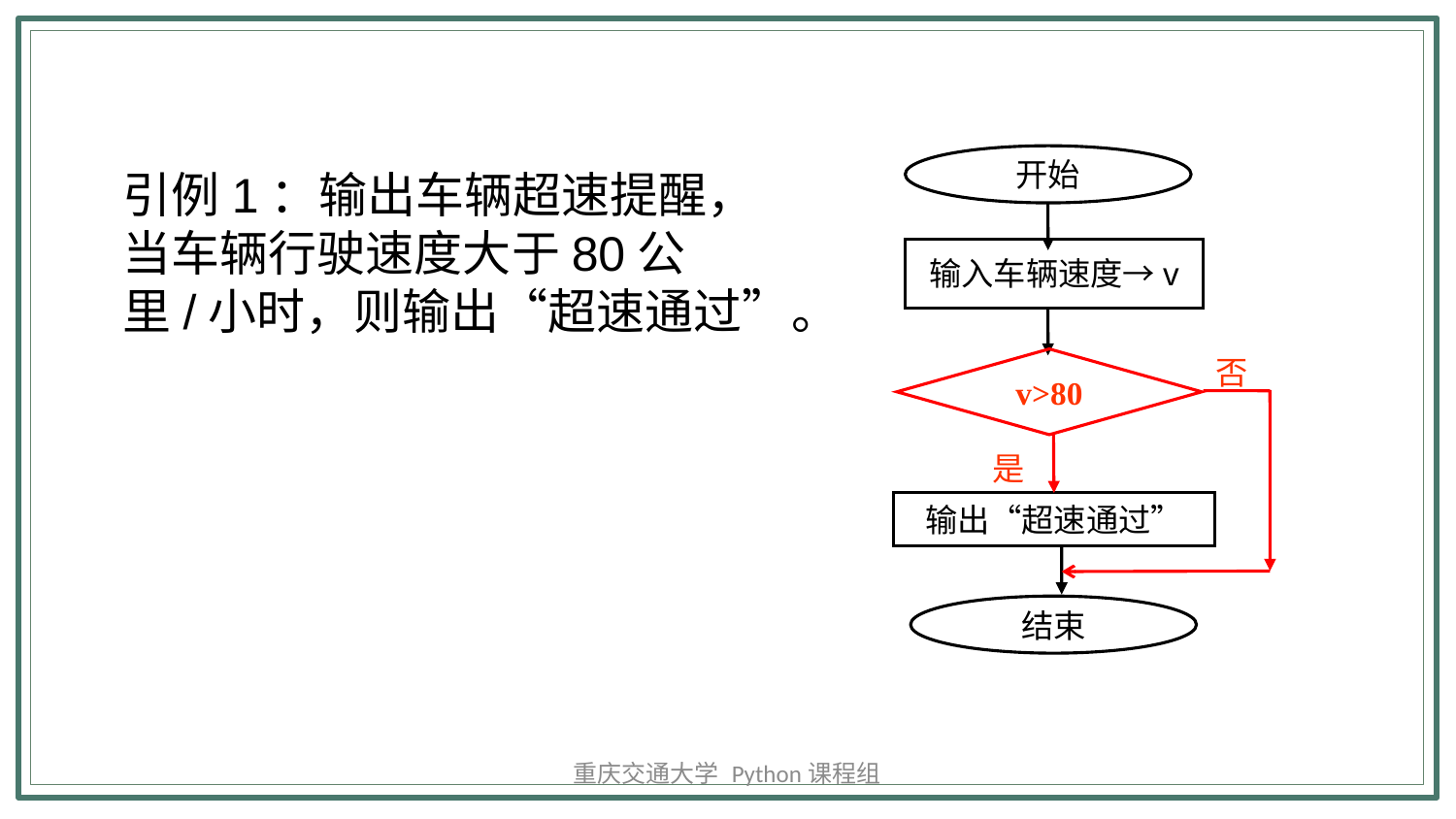

开始
引例1：输出车辆超速提醒，当车辆行驶速度大于80公里/小时，则输出“超速通过”。

输入车辆速度→v

否
v>80

是
输出“超速通过”

结束
重庆交通大学 Python课程组